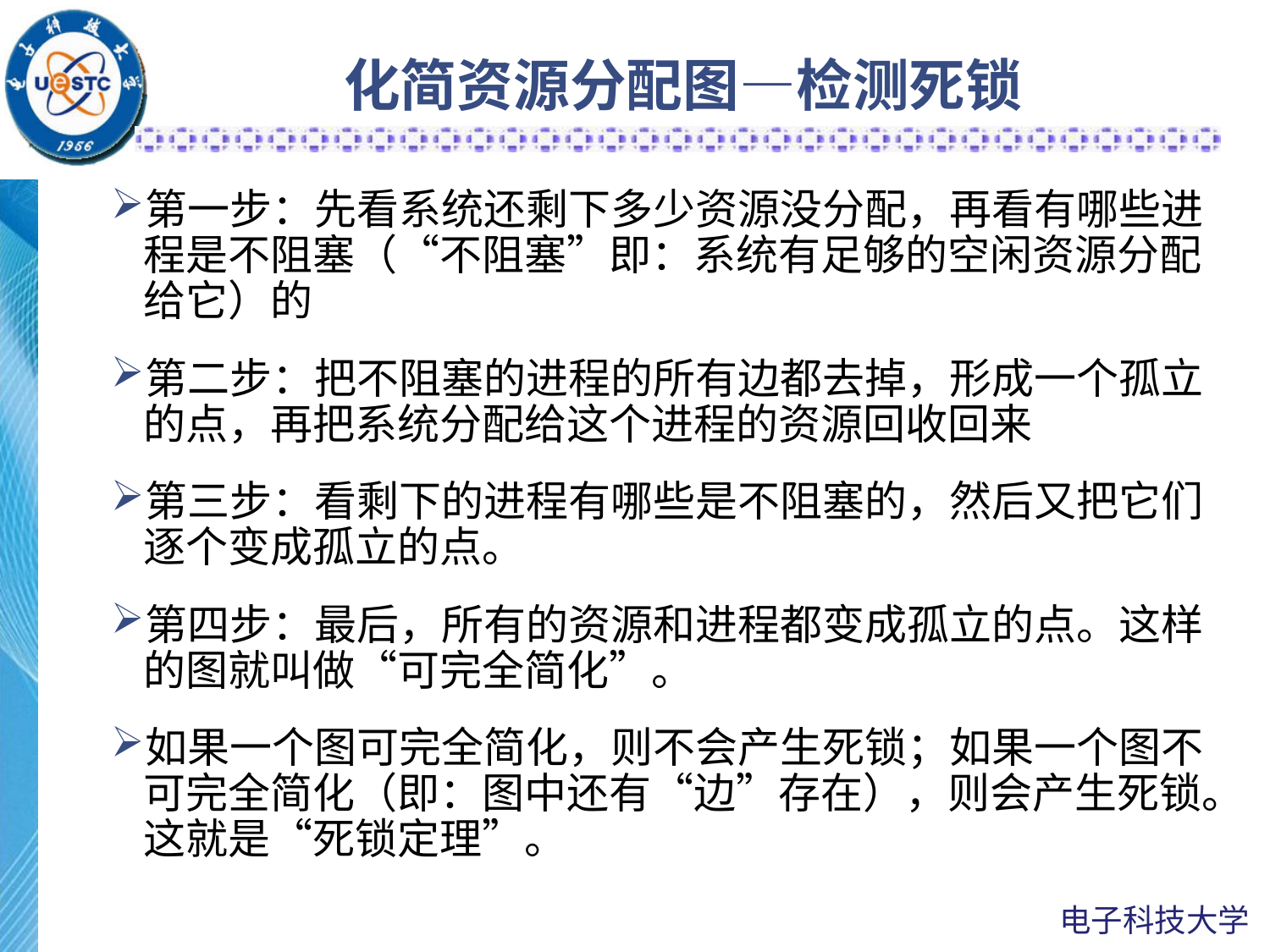

# 化简资源分配图—检测死锁
第一步：先看系统还剩下多少资源没分配，再看有哪些进程是不阻塞（“不阻塞”即：系统有足够的空闲资源分配给它）的
第二步：把不阻塞的进程的所有边都去掉，形成一个孤立的点，再把系统分配给这个进程的资源回收回来
第三步：看剩下的进程有哪些是不阻塞的，然后又把它们逐个变成孤立的点。
第四步：最后，所有的资源和进程都变成孤立的点。这样的图就叫做“可完全简化”。
如果一个图可完全简化，则不会产生死锁；如果一个图不可完全简化（即：图中还有“边”存在），则会产生死锁。这就是“死锁定理”。